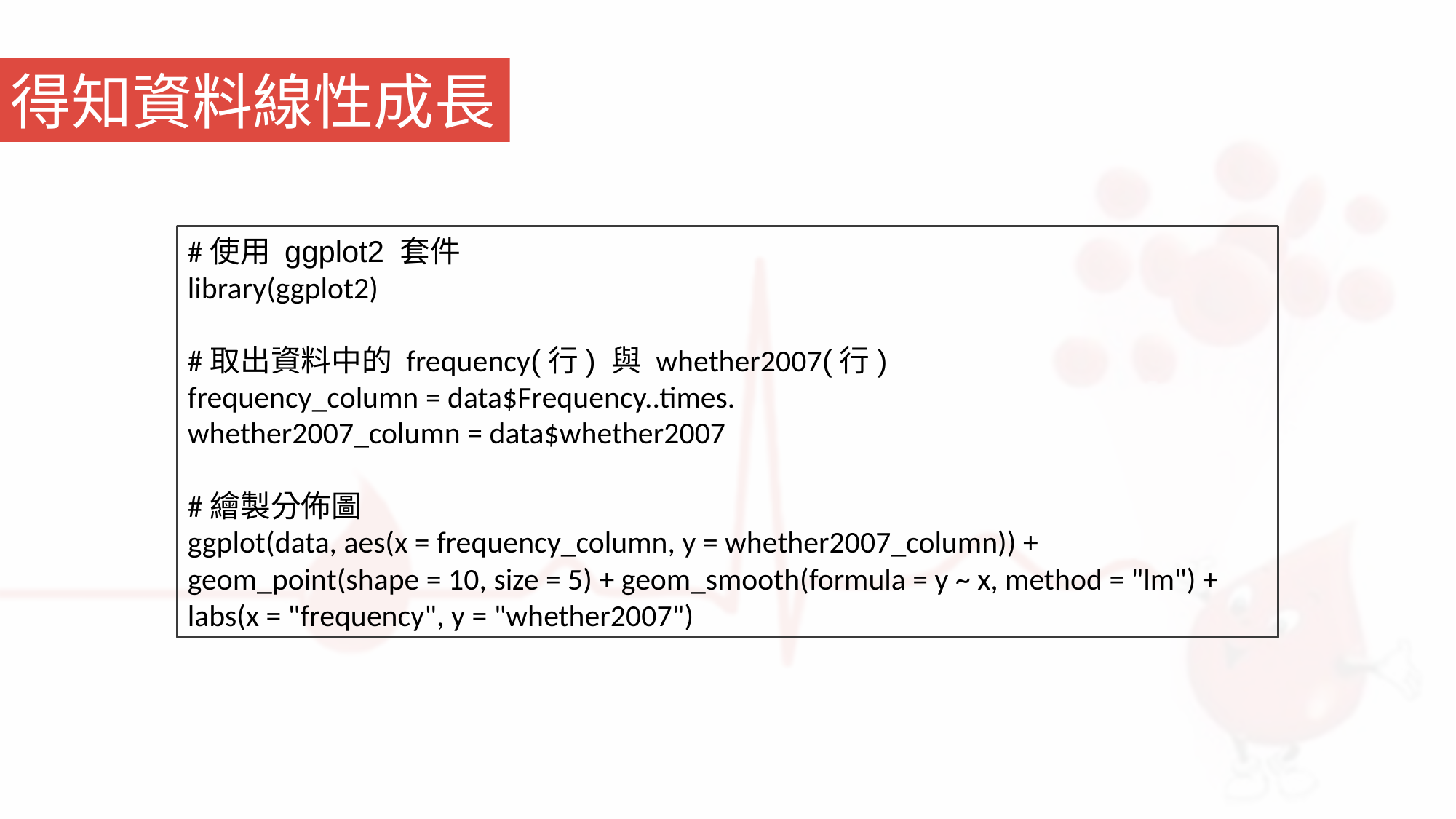

得知資料線性成長
#使用 ggplot2 套件
library(ggplot2)

#取出資料中的 frequency(行) 與 whether2007(行)
frequency_column = data$Frequency..times.
whether2007_column = data$whether2007

#繪製分佈圖
ggplot(data, aes(x = frequency_column, y = whether2007_column)) + geom_point(shape = 10, size = 5) + geom_smooth(formula = y ~ x, method = "lm") + labs(x = "frequency", y = "whether2007")